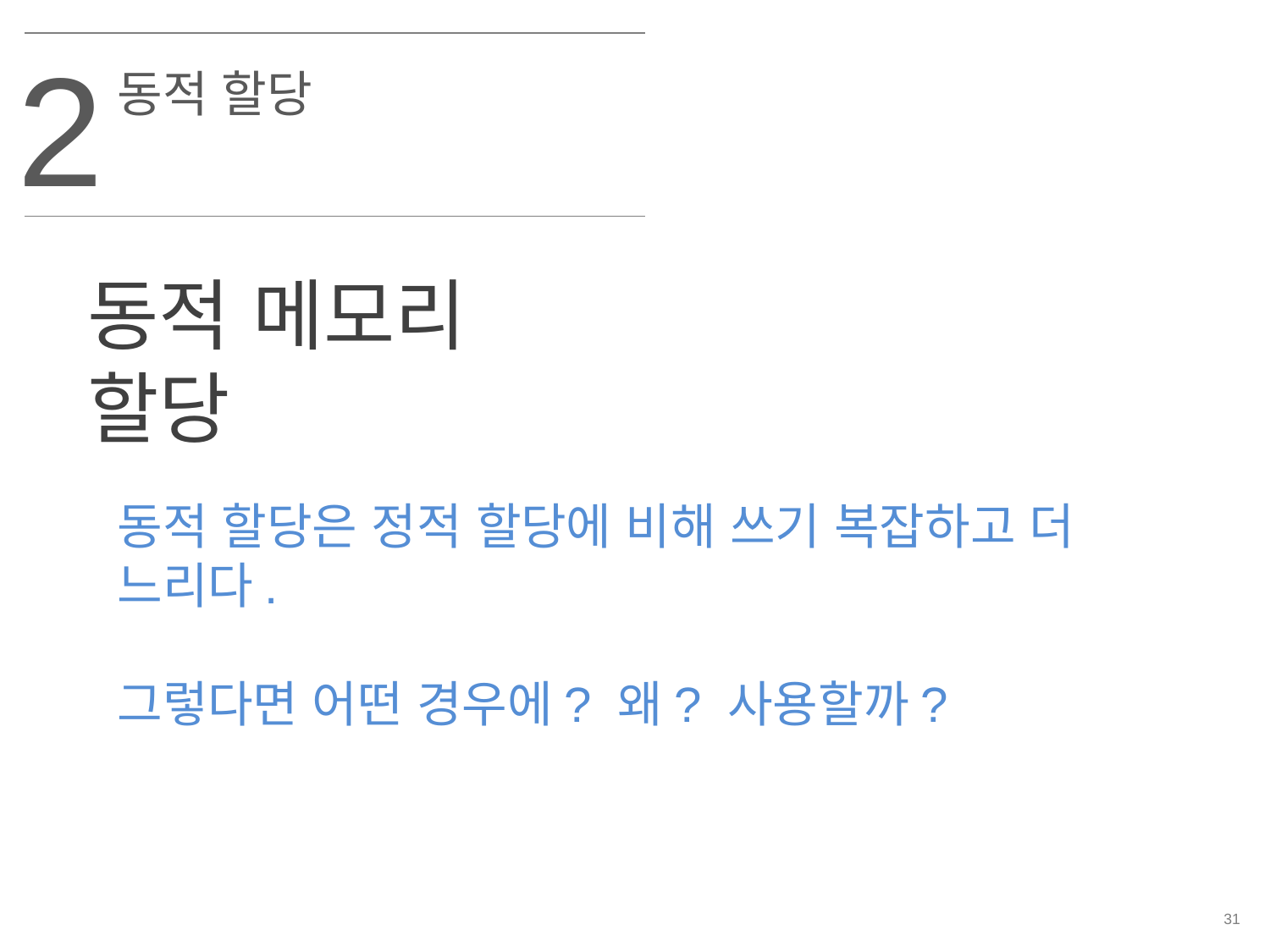

2
동적 할당
동적 메모리 할당
동적 할당은 정적 할당에 비해 쓰기 복잡하고 더 느리다.

그렇다면 어떤 경우에? 왜? 사용할까?